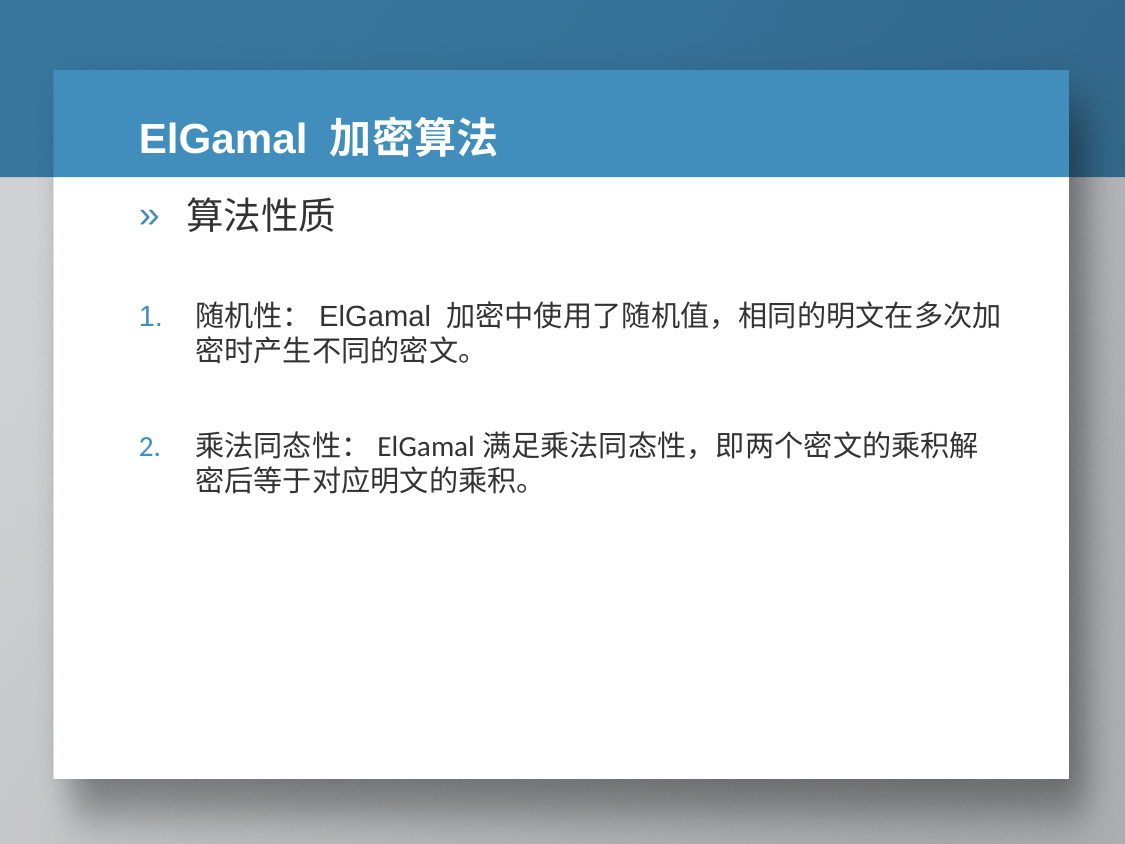

# ElGamal 加密算法
算法性质

随机性：ElGamal 加密中使用了随机值，相同的明文在多次加密时产生不同的密文。

乘法同态性：ElGamal满足乘法同态性，即两个密文的乘积解密后等于对应明文的乘积。